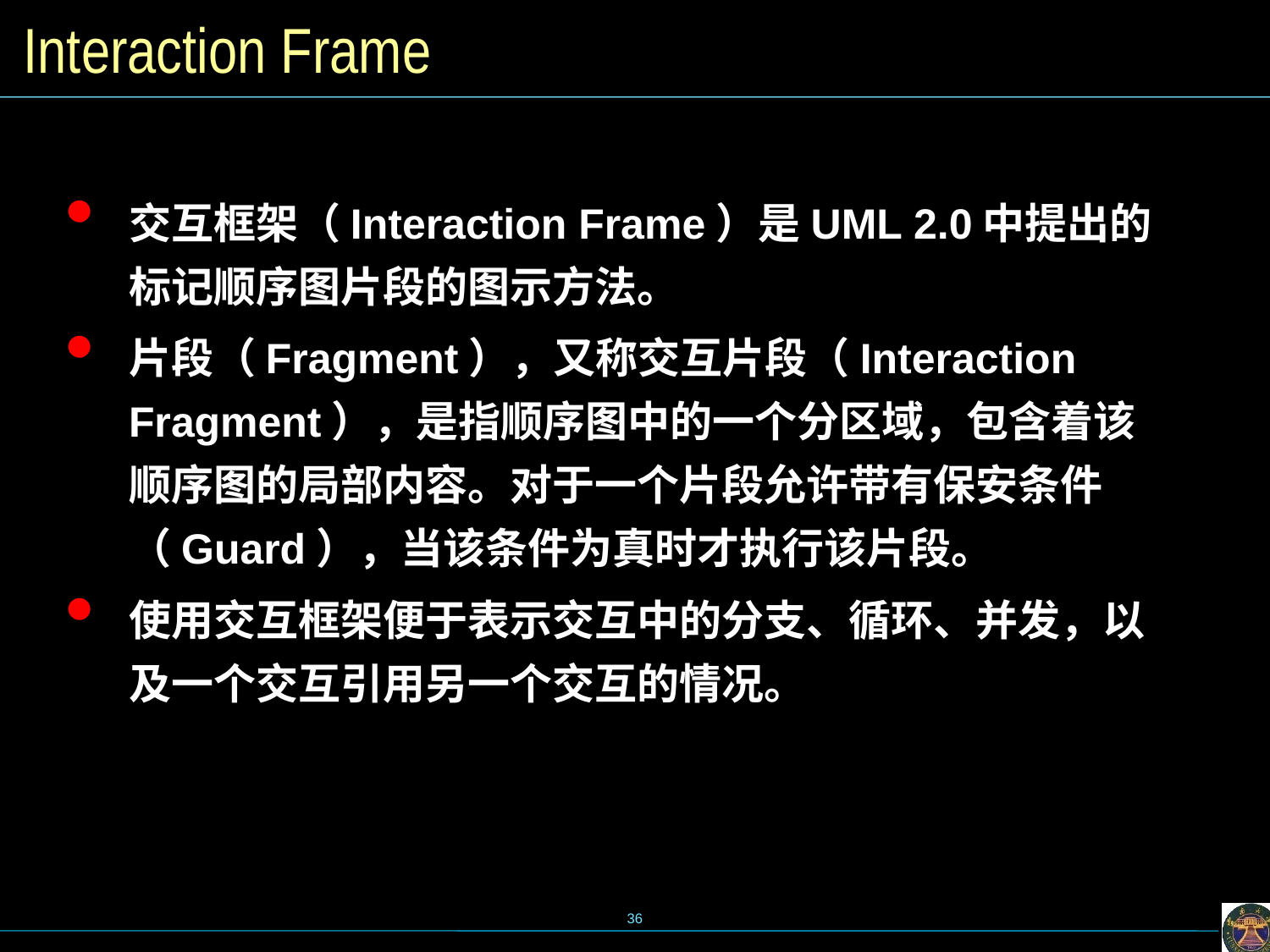

# Interaction Frame
交互框架（Interaction Frame）是UML 2.0中提出的标记顺序图片段的图示方法。
片段（Fragment），又称交互片段（Interaction Fragment），是指顺序图中的一个分区域，包含着该顺序图的局部内容。对于一个片段允许带有保安条件（Guard），当该条件为真时才执行该片段。
使用交互框架便于表示交互中的分支、循环、并发，以及一个交互引用另一个交互的情况。